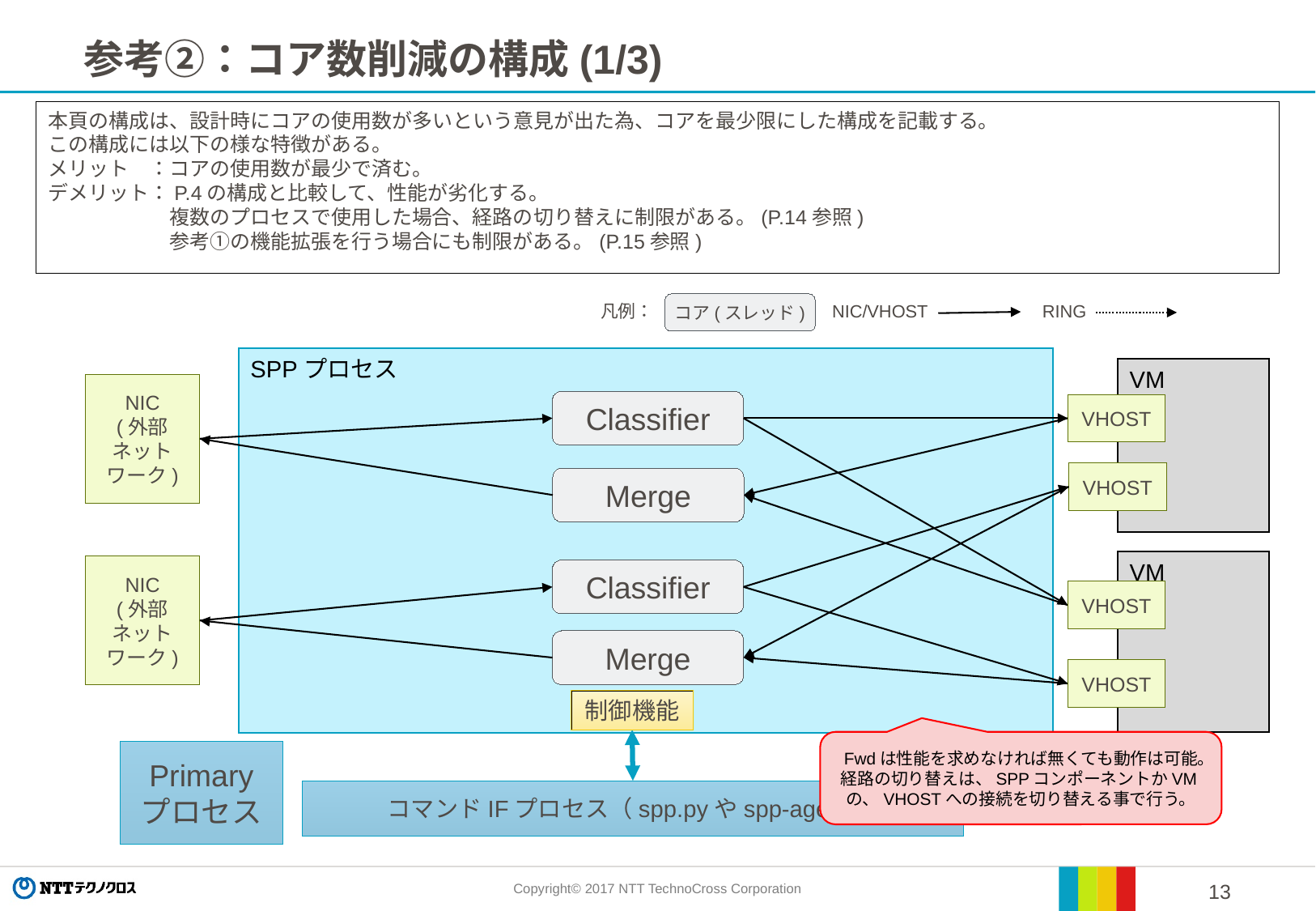

# 参考②：コア数削減の構成(1/3)
本頁の構成は、設計時にコアの使用数が多いという意見が出た為、コアを最少限にした構成を記載する。
この構成には以下の様な特徴がある。
メリット　：コアの使用数が最少で済む。
デメリット：P.4の構成と比較して、性能が劣化する。
　　　　　　複数のプロセスで使用した場合、経路の切り替えに制限がある。(P.14参照)
　　　　　　参考①の機能拡張を行う場合にも制限がある。(P.15参照)
コア(スレッド)
凡例：
NIC/VHOST
RING
SPPプロセス
VM
NIC
(外部ネットワーク)
Classifier
VHOST
VHOST
Merge
VM
NIC
(外部ネットワーク)
Classifier
VHOST
Merge
VHOST
制御機能
Fwdは性能を求めなければ無くても動作は可能。
経路の切り替えは、SPPコンポーネントかVMの、VHOSTへの接続を切り替える事で行う。
Primary
プロセス
コマンドIFプロセス（spp.pyやspp-agent）